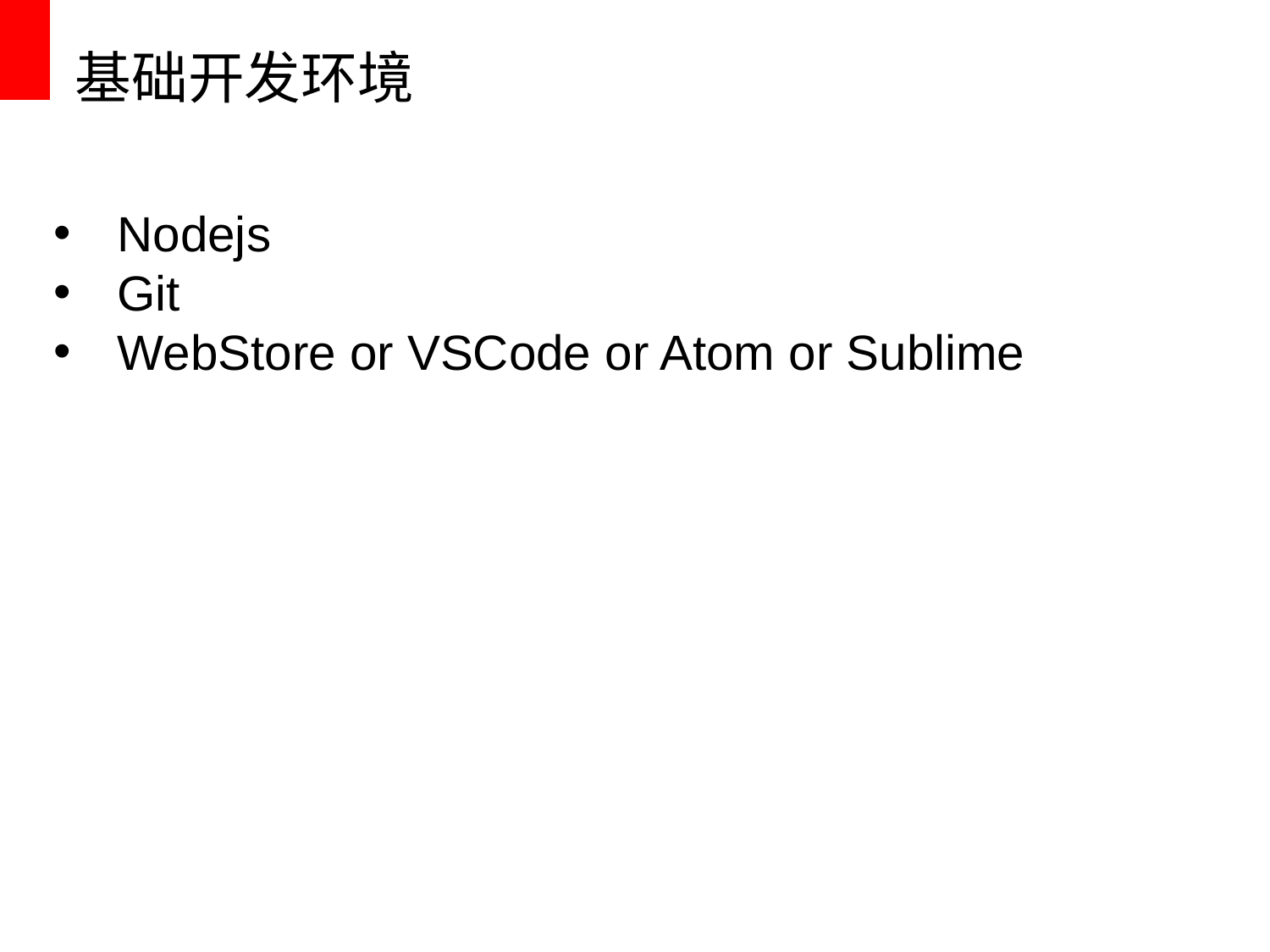

# 基础开发环境
Nodejs
Git
WebStore or VSCode or Atom or Sublime